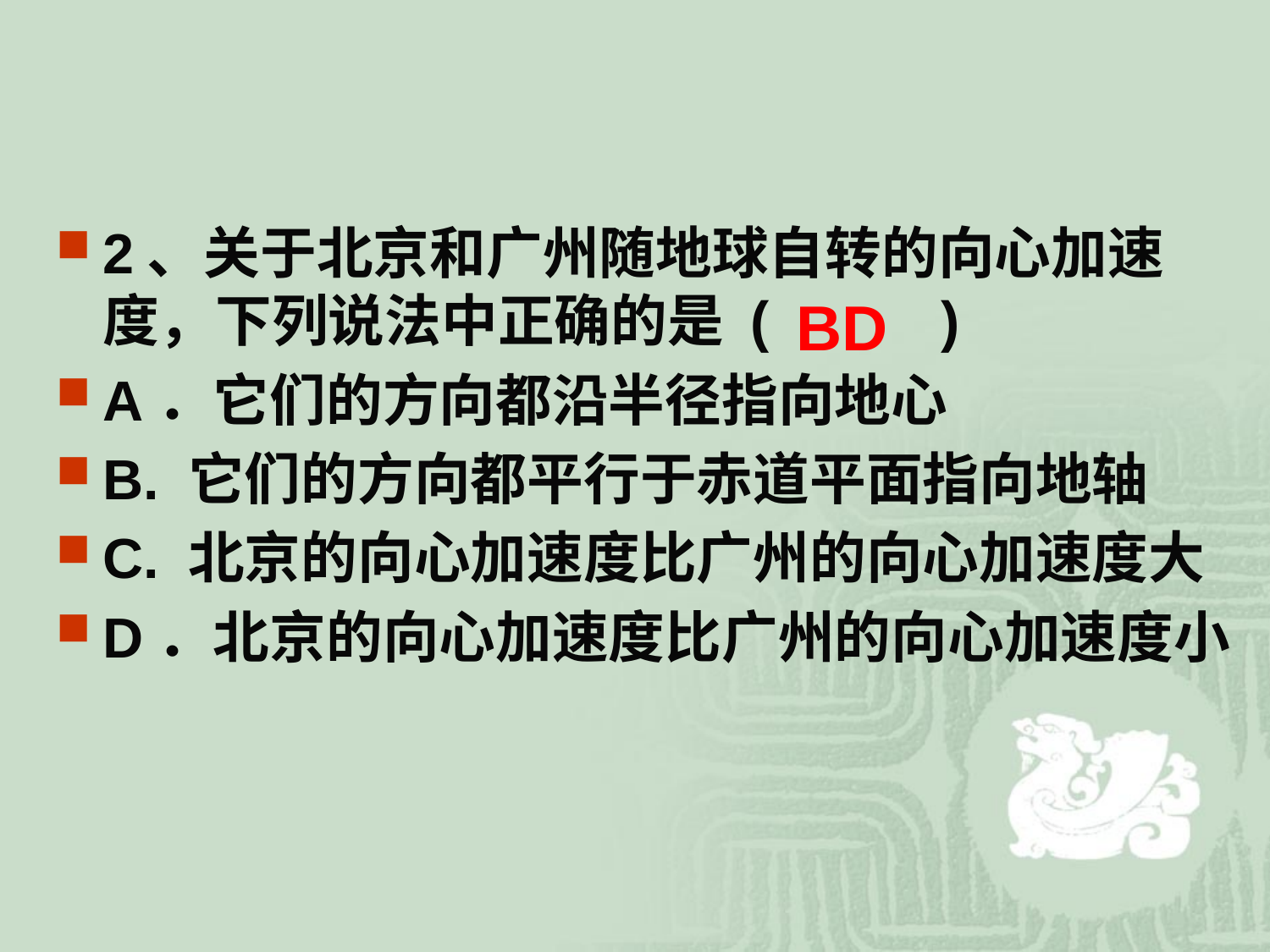

2、关于北京和广州随地球自转的向心加速度，下列说法中正确的是 (           )
A．它们的方向都沿半径指向地心
B. 它们的方向都平行于赤道平面指向地轴
C. 北京的向心加速度比广州的向心加速度大
D．北京的向心加速度比广州的向心加速度小
BD